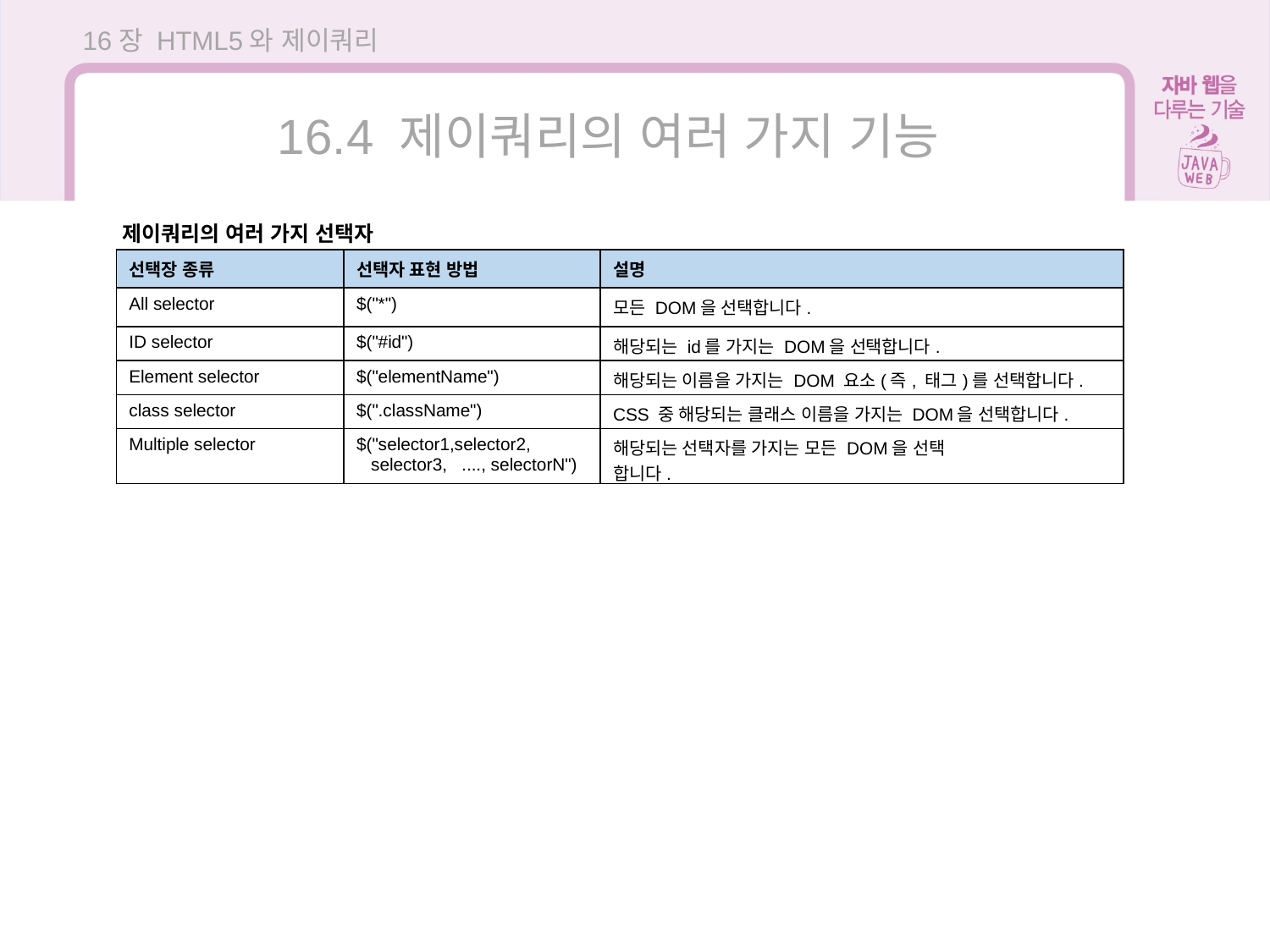

16장 HTML5와 제이쿼리
16.4 제이쿼리의 여러 가지 기능
제이쿼리의 여러 가지 선택자
| 선택장 종류 | 선택자 표현 방법 | 설명 |
| --- | --- | --- |
| All selector | $("\*") | 모든 DOM을 선택합니다. |
| ID selector | $("#id") | 해당되는 id를 가지는 DOM을 선택합니다. |
| Element selector | $("elementName") | 해당되는 이름을 가지는 DOM 요소(즉, 태그)를 선택합니다. |
| class selector | $(".className") | CSS 중 해당되는 클래스 이름을 가지는 DOM을 선택합니다. |
| Multiple selector | $("selector1,selector2, selector3, ...., selectorN") | 해당되는 선택자를 가지는 모든 DOM을 선택 합니다. |